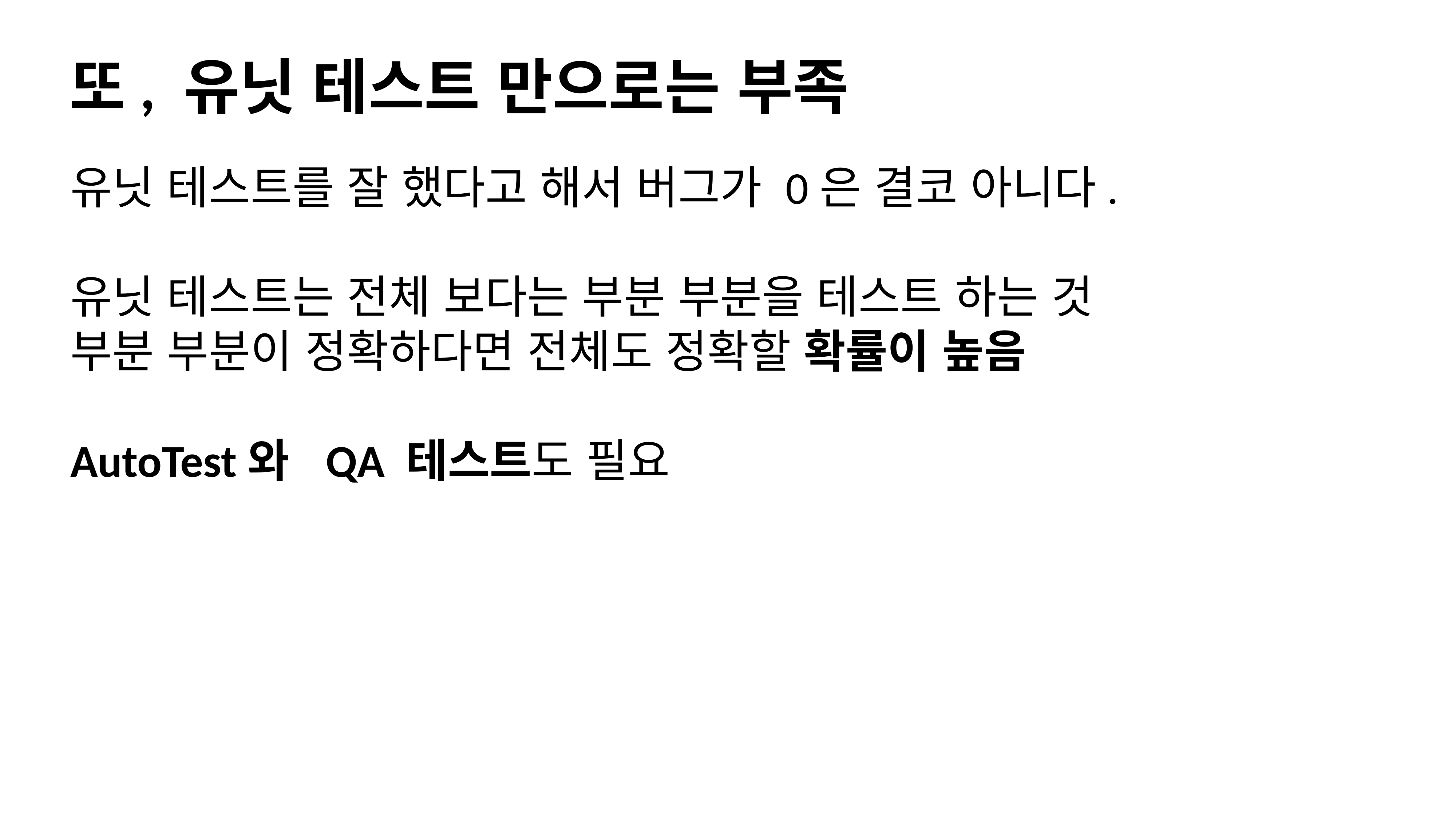

또, 유닛 테스트 만으로는 부족
유닛 테스트를 잘 했다고 해서 버그가 0은 결코 아니다.
유닛 테스트는 전체 보다는 부분 부분을 테스트 하는 것
부분 부분이 정확하다면 전체도 정확할 확률이 높음
AutoTest와  QA 테스트도 필요